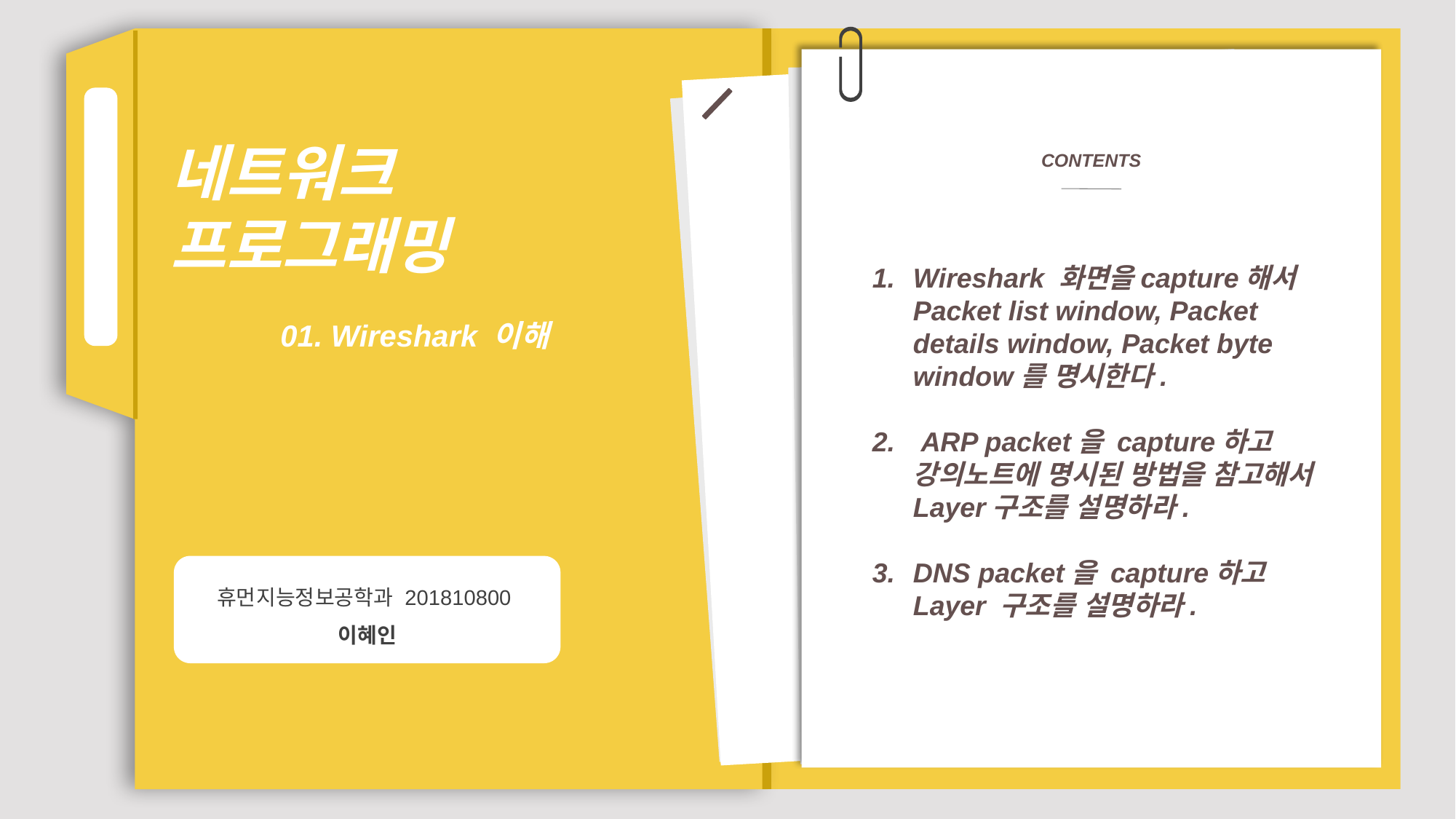

네트워크
프로그래밍

01. Wireshark 이해
CONTENTS

Wireshark 화면을capture해서 Packet list window, Packet details window, Packet byte window를 명시한다.

 ARP packet을 capture하고 강의노트에 명시된 방법을 참고해서 Layer구조를 설명하라.

DNS packet을 capture하고 Layer 구조를 설명하라.
휴먼지능정보공학과 201810800
이혜인